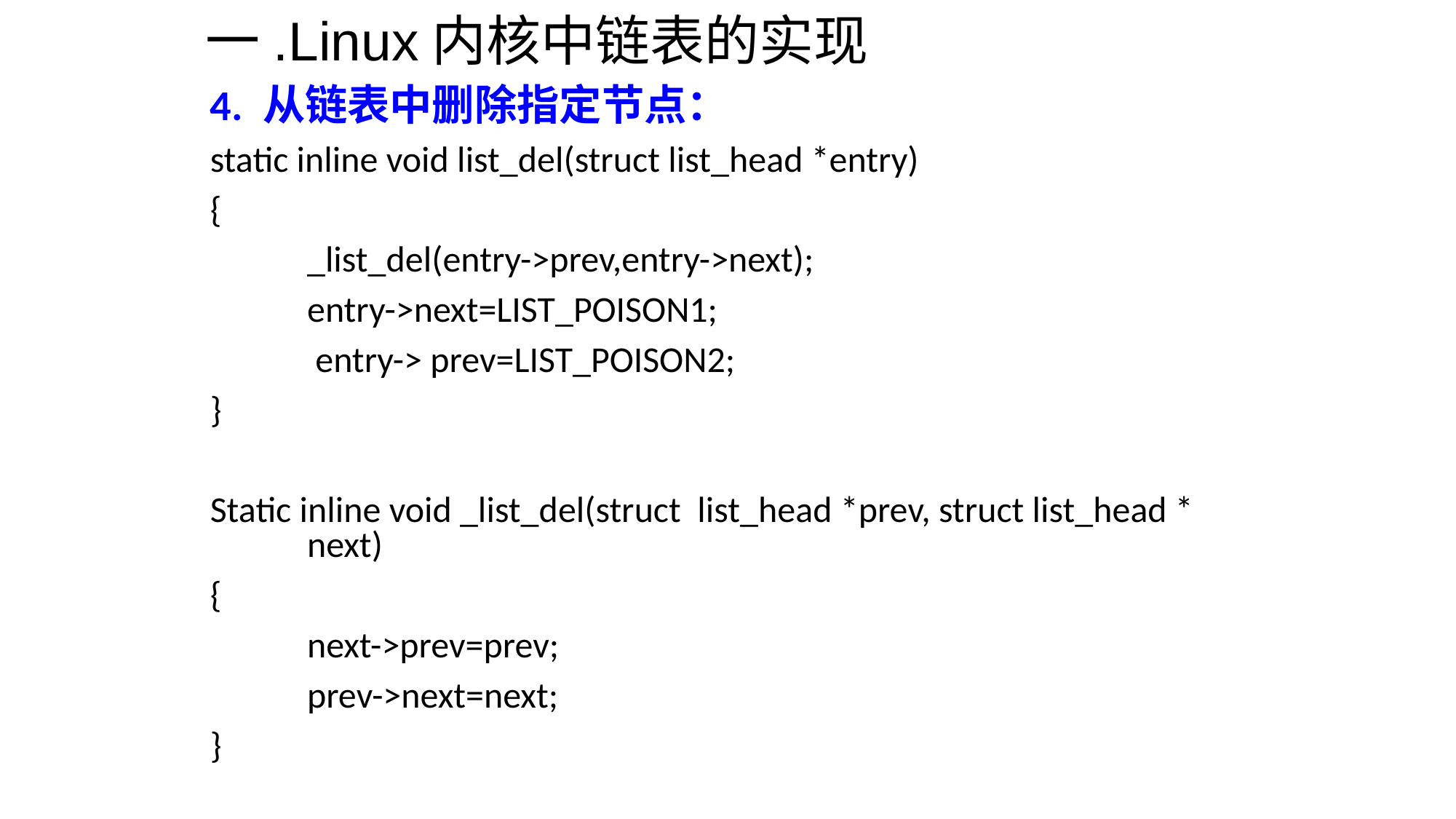

# 一.Linux内核中链表的实现
4. 从链表中删除指定节点：
static inline void list_del(struct list_head *entry)
{
	_list_del(entry->prev,entry->next);
	entry->next=LIST_POISON1;
	 entry-> prev=LIST_POISON2;
}

Static inline void _list_del(struct  list_head *prev, struct list_head * next)
{
	next->prev=prev;
	prev->next=next;
}